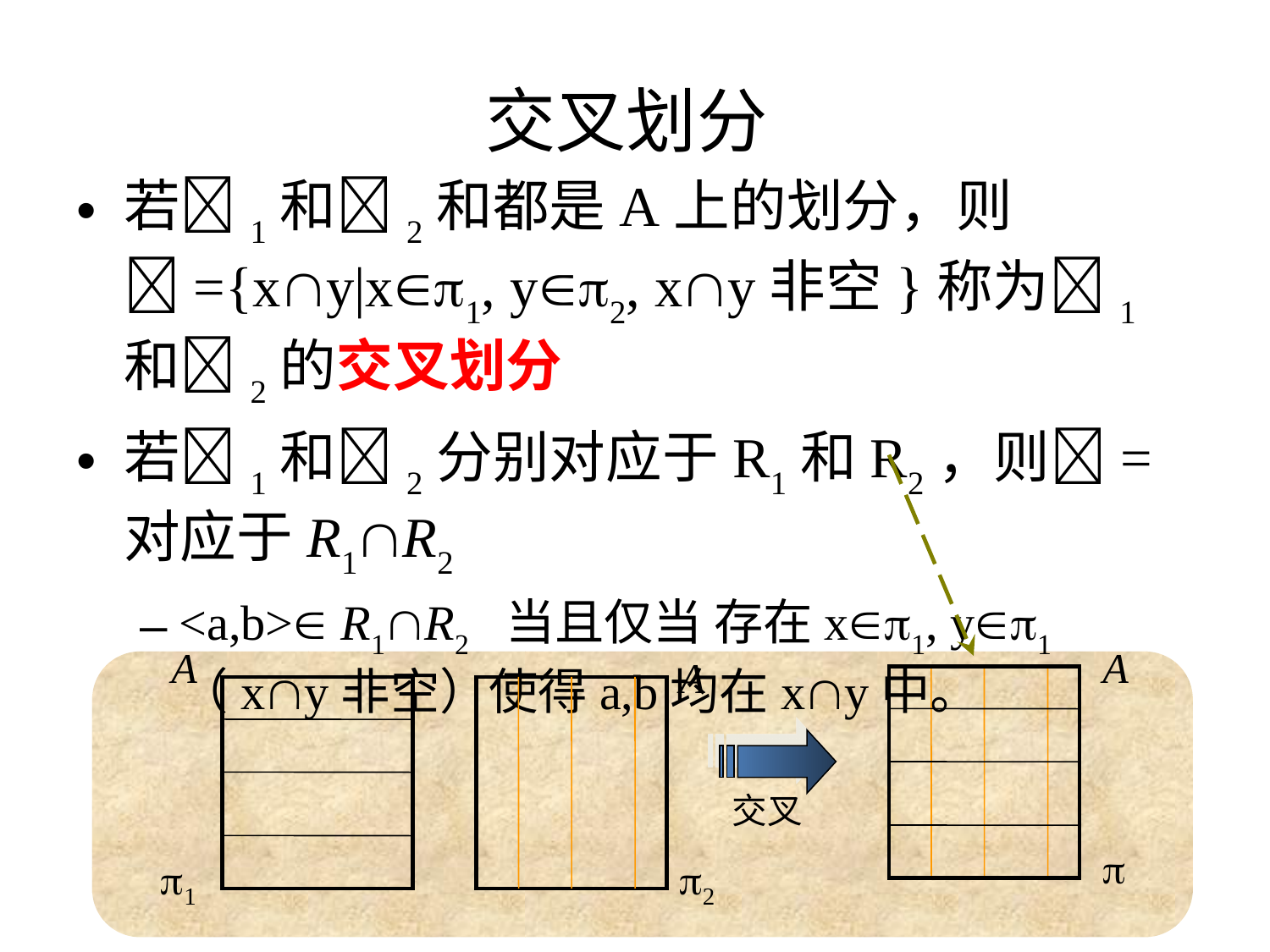

# 交叉划分
若π1和π2和都是A上的划分，则π={x∩y|x∈π1, y∈π2, x∩y非空}称为π1和π2的交叉划分
若π1和π2分别对应于R1和R2，则π=对应于R1∩R2
<a,b>∈ R1∩R2  当且仅当 存在x∈π1, y∈π1 （x∩y非空）使得a,b均在x∩y中。

A
A
A

交叉

π
π1
π2